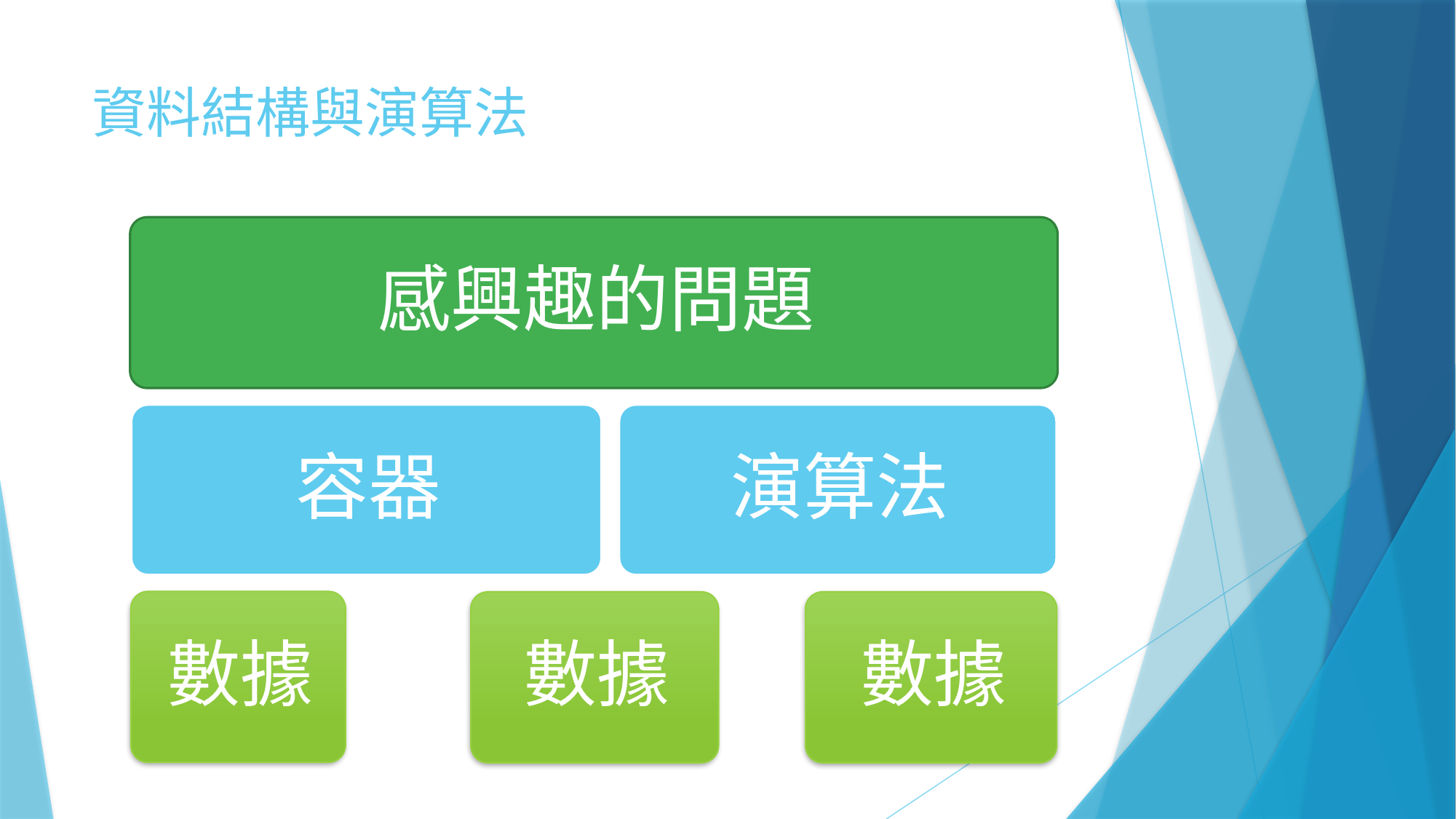

# 資料結構與演算法
感興趣的問題
容器
數據
數據
演算法
數據